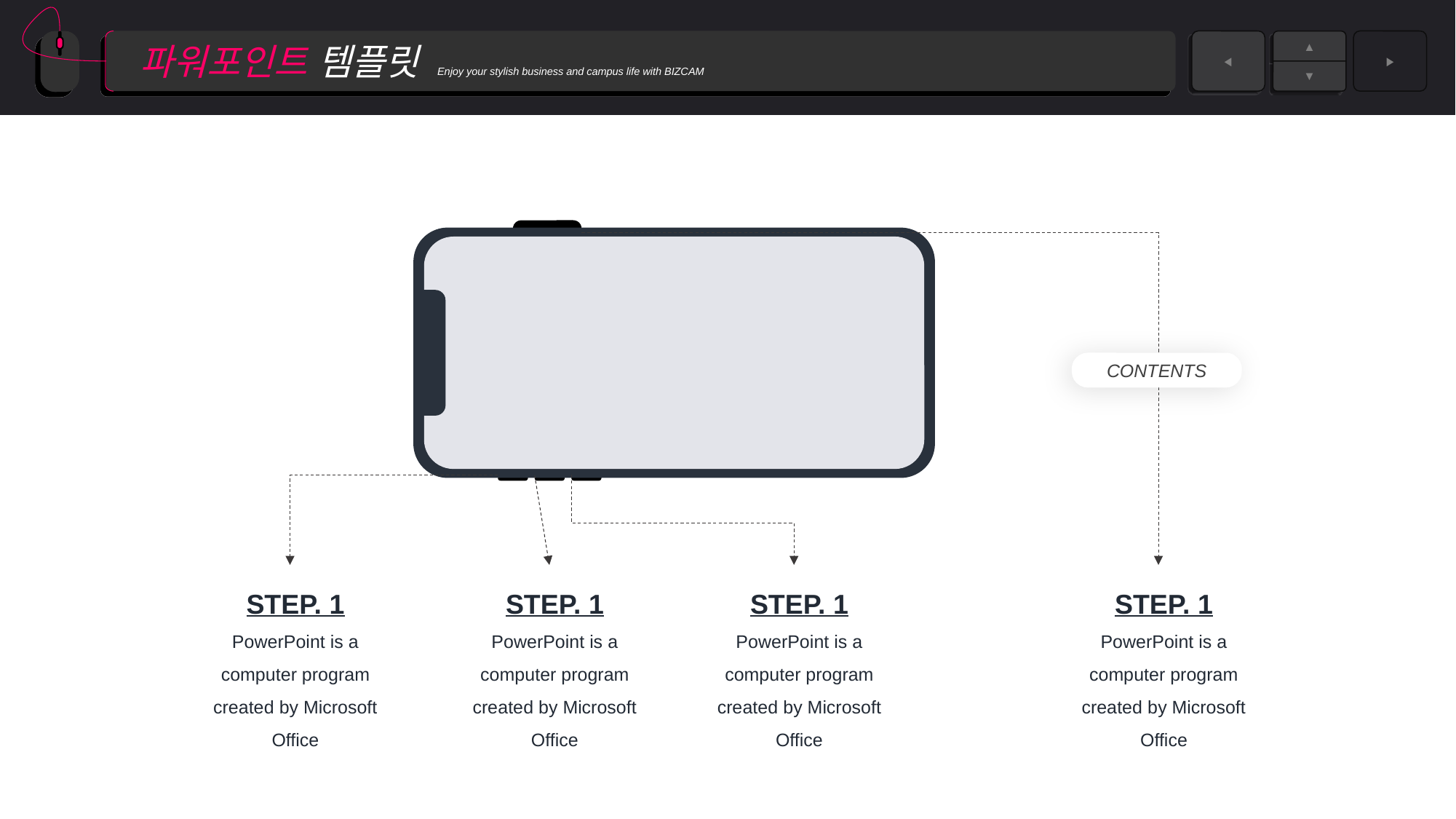

◀
▲
▶

파워포인트 템플릿 Enjoy your stylish business and campus life with BIZCAM
▼

CONTENTS
STEP. 1
PowerPoint is a computer program created by Microsoft Office
STEP. 1
PowerPoint is a computer program created by Microsoft Office
STEP. 1
PowerPoint is a computer program created by Microsoft Office
STEP. 1
PowerPoint is a computer program created by Microsoft Office